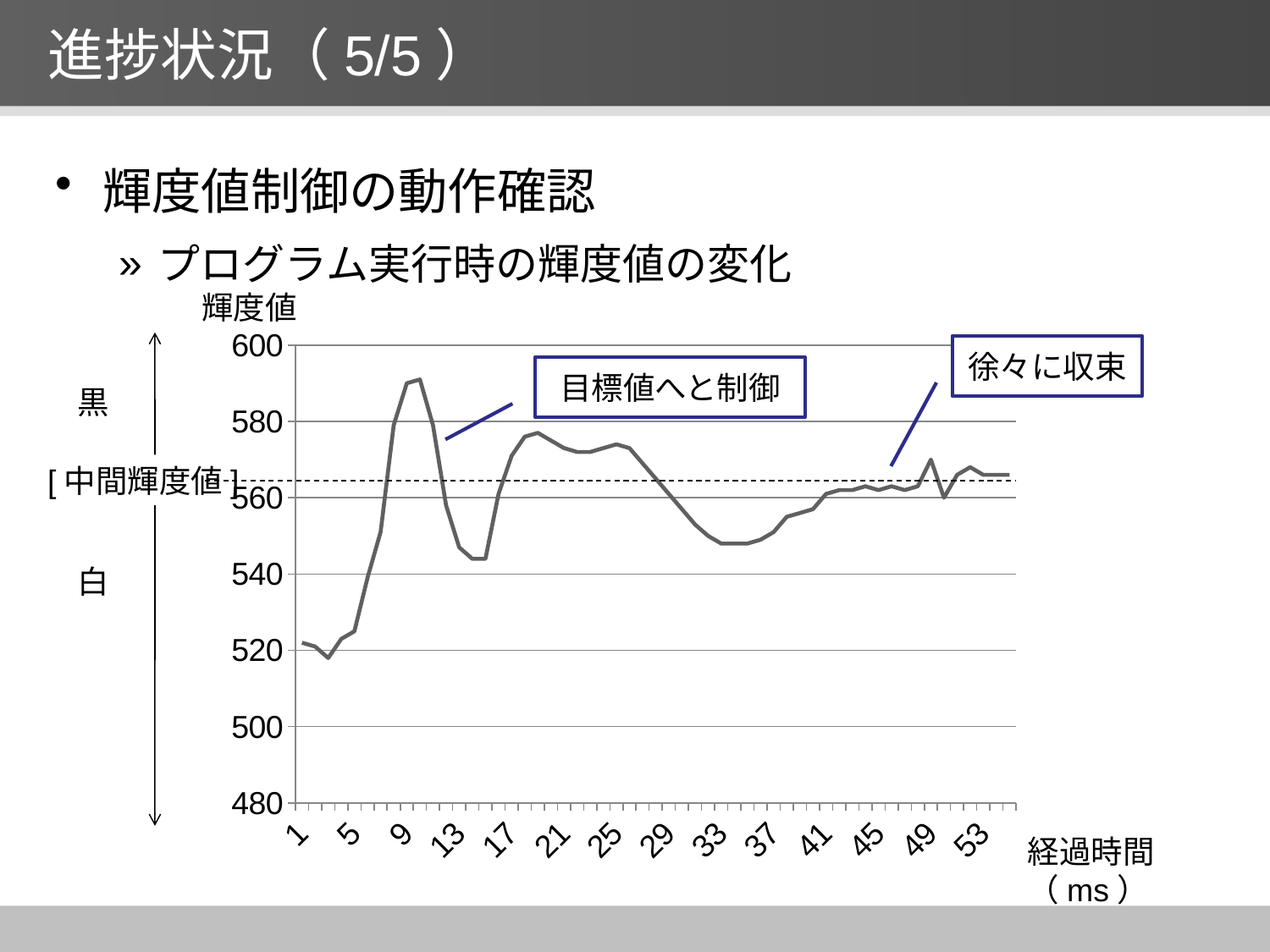

# 進捗状況（5/5）
輝度値制御の動作確認
プログラム実行時の輝度値の変化
輝度値

### Chart

| Category |  |
|---|---|
徐々に収束
目標値へと制御
黒
[中間輝度値]
白
経過時間（ms）